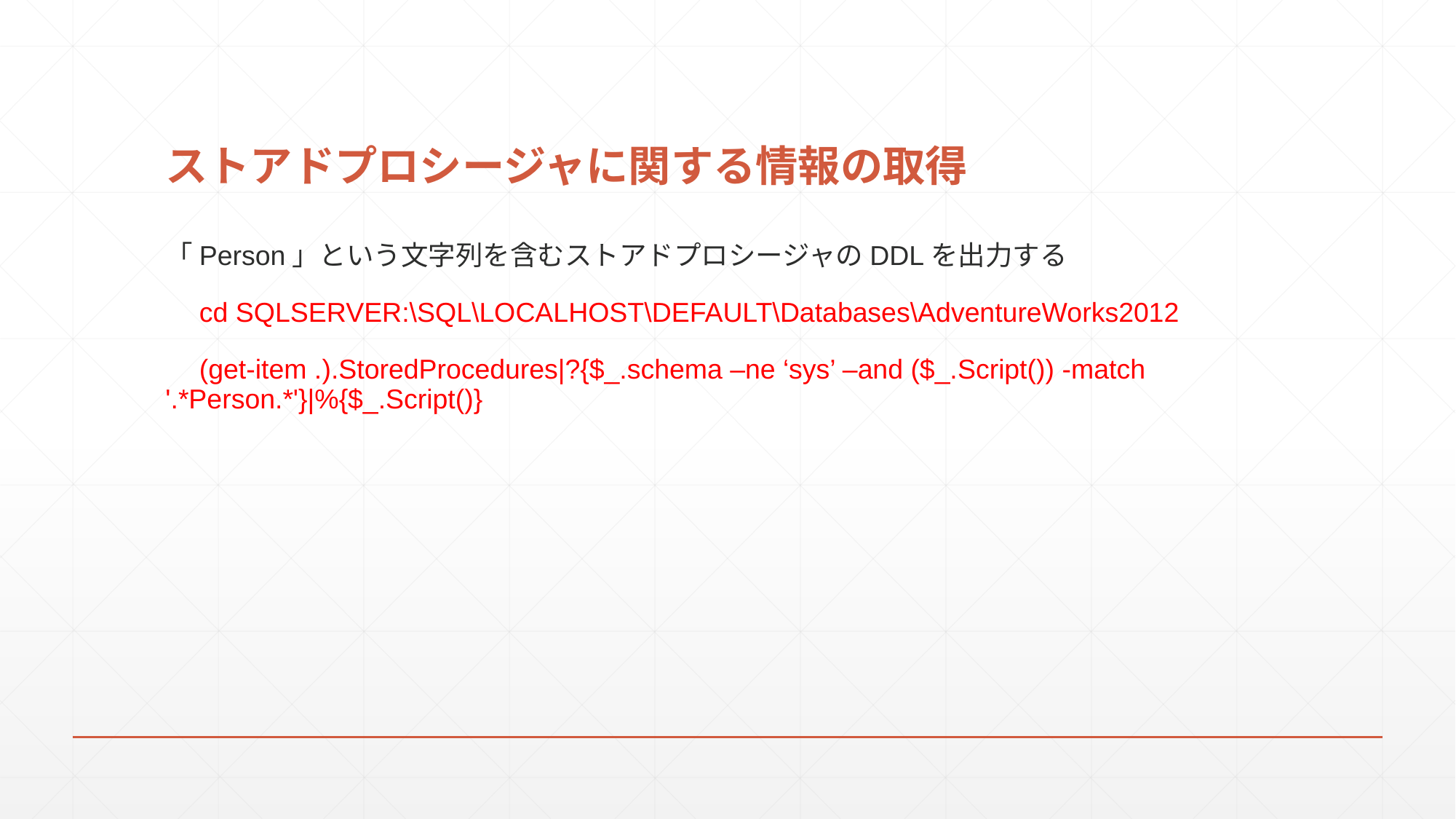

# ストアドプロシージャに関する情報の取得
「Person」という文字列を含むストアドプロシージャのDDLを出力する
　cd SQLSERVER:\SQL\LOCALHOST\DEFAULT\Databases\AdventureWorks2012
　(get-item .).StoredProcedures|?{$_.schema –ne ‘sys’ –and ($_.Script()) -match '.*Person.*'}|%{$_.Script()}